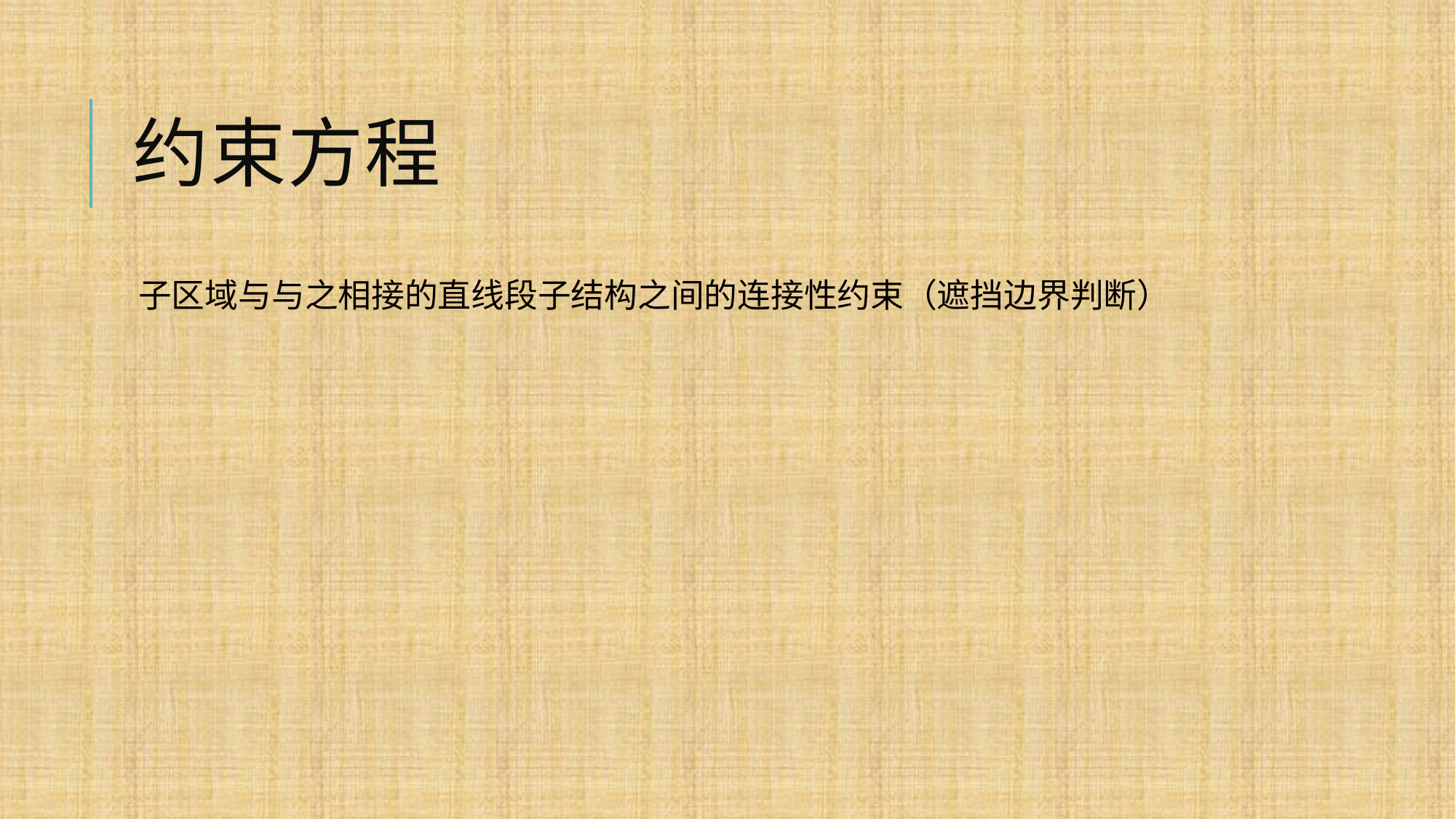

# 约束方程
子区域与与之相接的直线段子结构之间的连接性约束（遮挡边界判断）